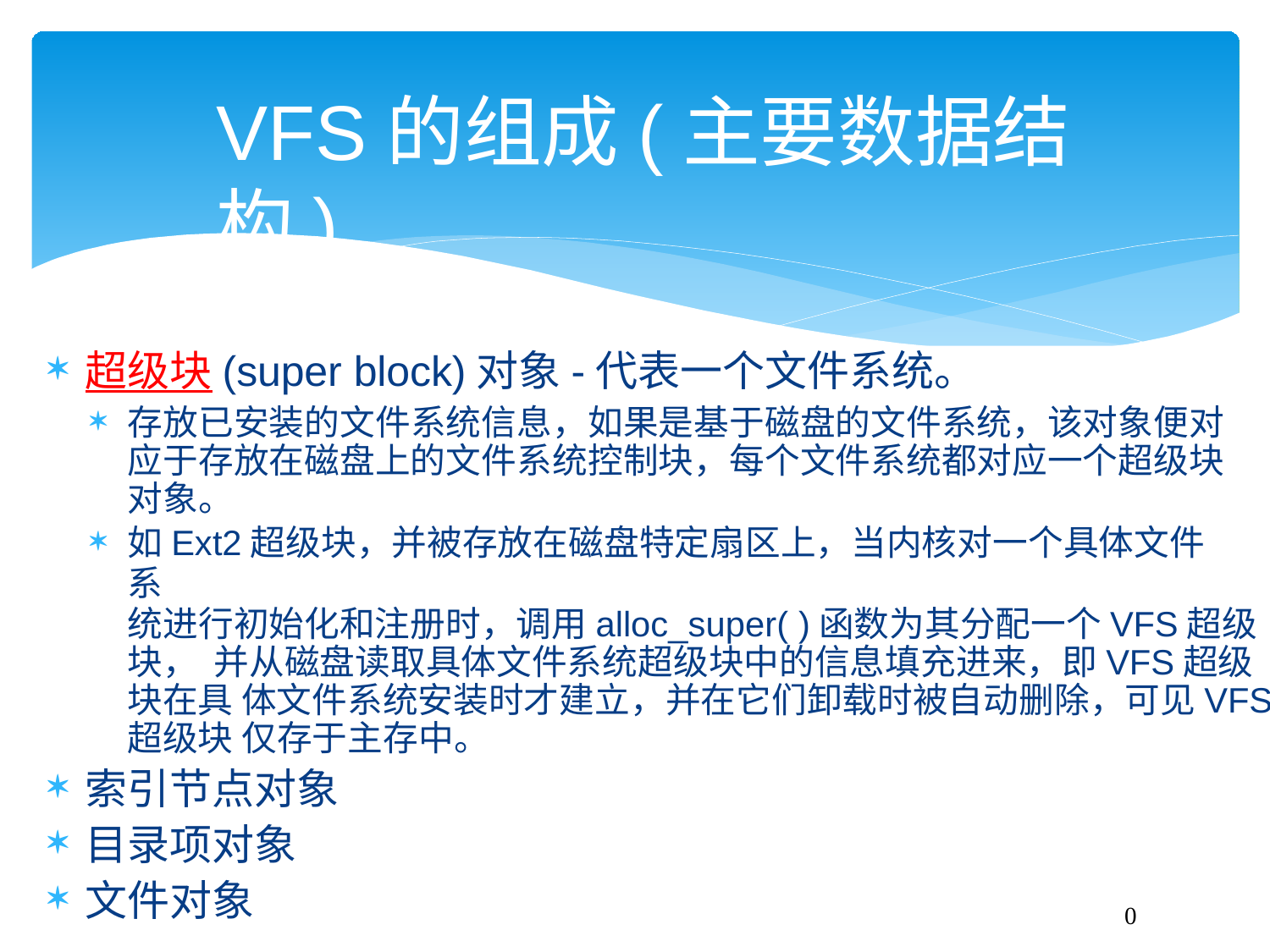

# VFS的组成(主要数据结构)
超级块(super block)对象-代表一个文件系统。
存放已安装的文件系统信息，如果是基于磁盘的文件系统，该对象便对 应于存放在磁盘上的文件系统控制块，每个文件系统都对应一个超级块 对象。
如Ext2超级块，并被存放在磁盘特定扇区上，当内核对一个具体文件系
统进行初始化和注册时，调用alloc_super( )函数为其分配一个VFS超级块，  并从磁盘读取具体文件系统超级块中的信息填充进来，即VFS超级块在具 体文件系统安装时才建立，并在它们卸载时被自动删除，可见VFS超级块 仅存于主存中。
索引节点对象
目录项对象
文件对象

150